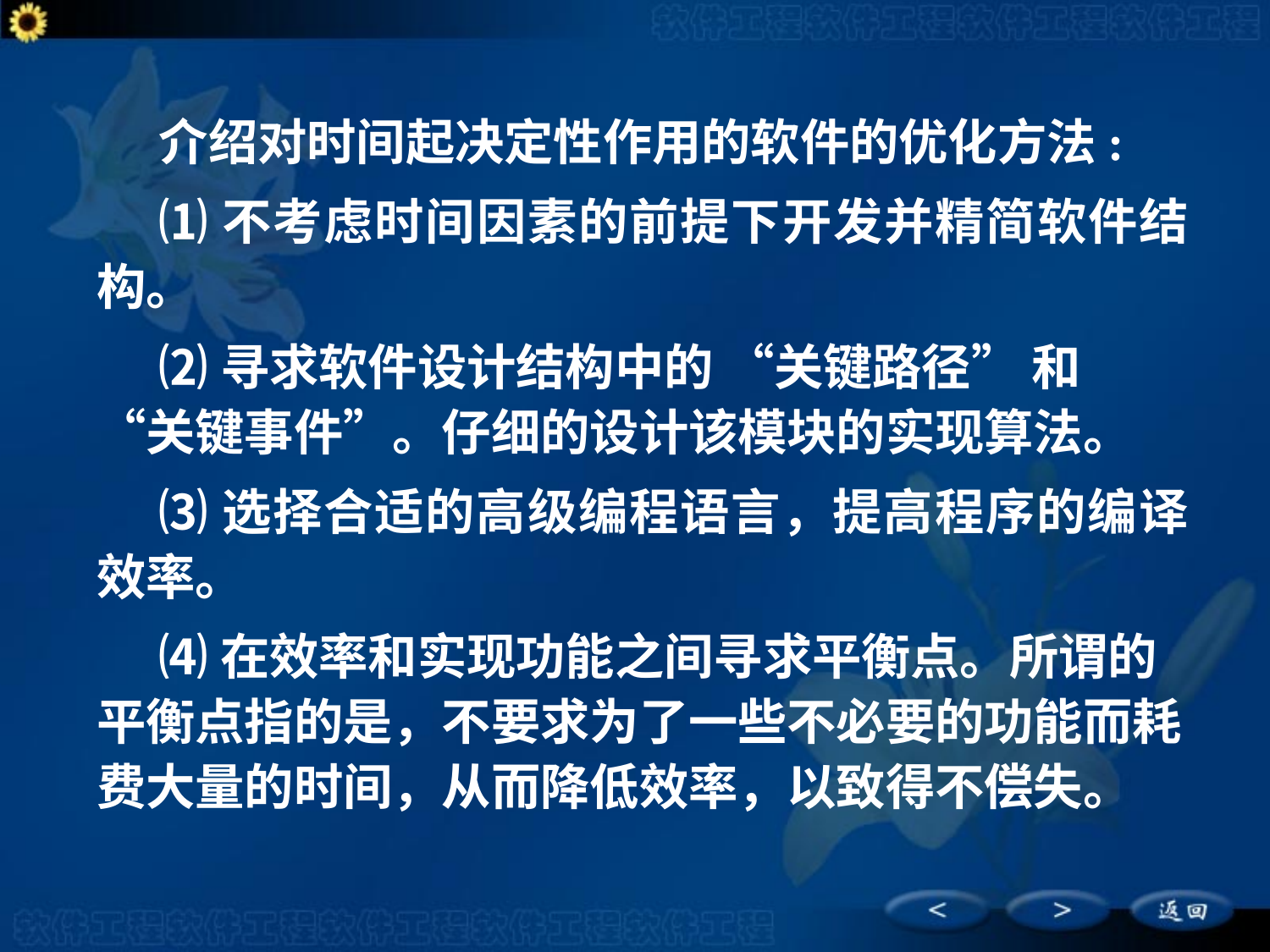

介绍对时间起决定性作用的软件的优化方法:
⑴不考虑时间因素的前提下开发并精简软件结构。
⑵寻求软件设计结构中的 “关键路径” 和 “关键事件”。仔细的设计该模块的实现算法。
⑶选择合适的高级编程语言，提高程序的编译效率。
⑷在效率和实现功能之间寻求平衡点。所谓的平衡点指的是，不要求为了一些不必要的功能而耗费大量的时间，从而降低效率，以致得不偿失。